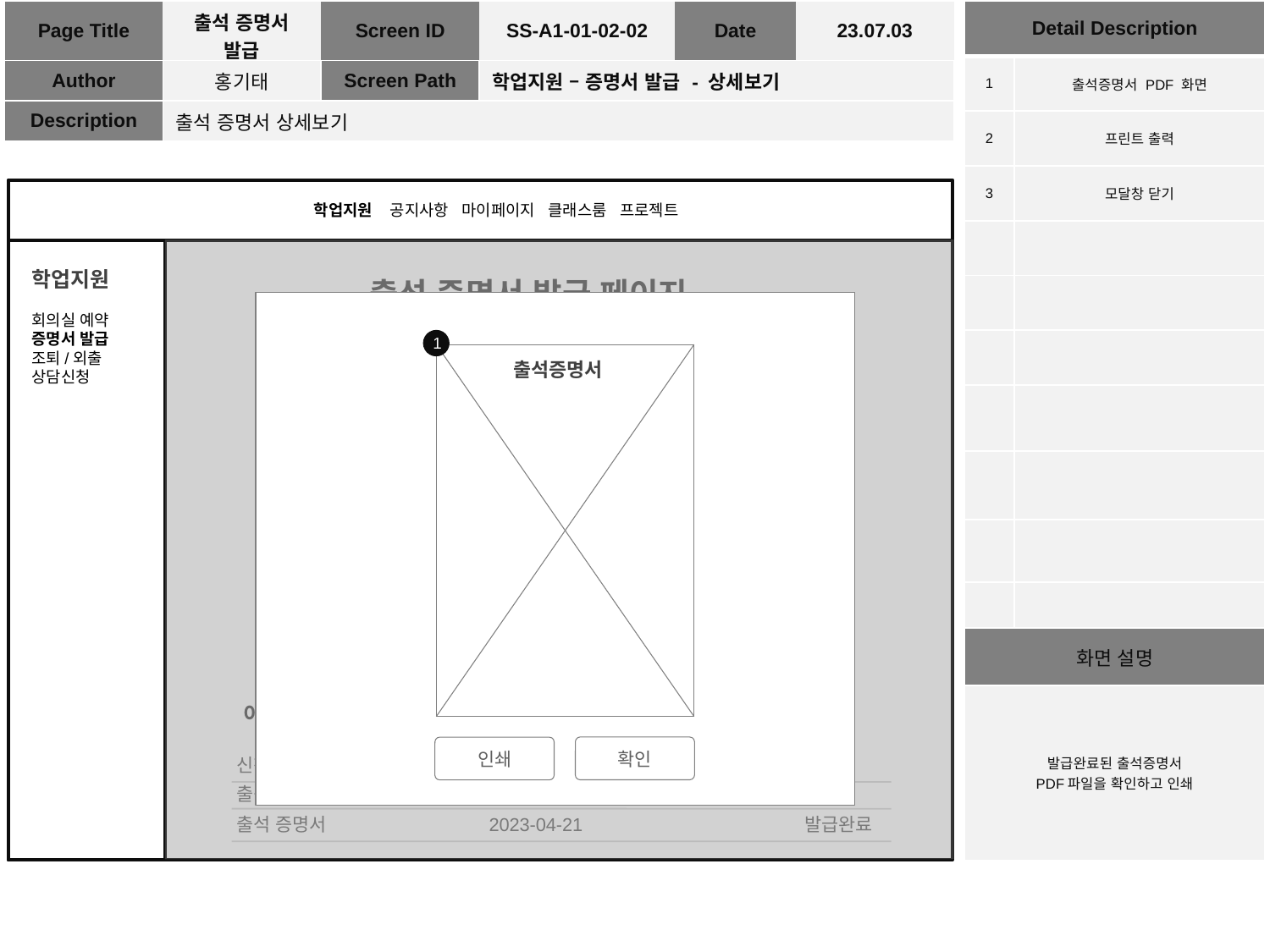

| Page Title | 출석 증명서 발급 | Screen ID | SS-A1-01-02-02 | Date | 23.07.03 |
| --- | --- | --- | --- | --- | --- |
| Author | 홍기태 | Screen Path | 학업지원 – 증명서 발급 - 상세보기 |  |  |
| Description | 출석 증명서 상세보기 |  |  |  |  |
| Detail Description |  |
| --- | --- |
| 1 | 출석증명서 PDF 화면 |
| 2 | 프린트 출력 |
| 3 | 모달창 닫기 |
|  |  |
|  |  |
|  |  |
|  |  |
|  |  |
|  |  |
|  |  |
| 화면 설명 |  |
| 발급완료된 출석증명서 PDF파일을 확인하고 인쇄 |  |

학업지원    공지사항   마이페이지   클래스룸   프로젝트

학업지원

회의실 예약
증명서 발급
조퇴/외출
상담신청
출석 증명서 발급 페이지

1

출석증명서
홍길동
성명
2023년 01월 전자정부프레임워크 교육
수강과정
2023-06-23
출석부
요청일
5월
요청 월
관공서 제출
제출용도
발급 신청하기
이전신청 내역
2
3
확인
인쇄
신청 증명서
신청일
상태

출석 증명서
2023-06-22
발급중

출석 증명서
2023-04-21
발급완료